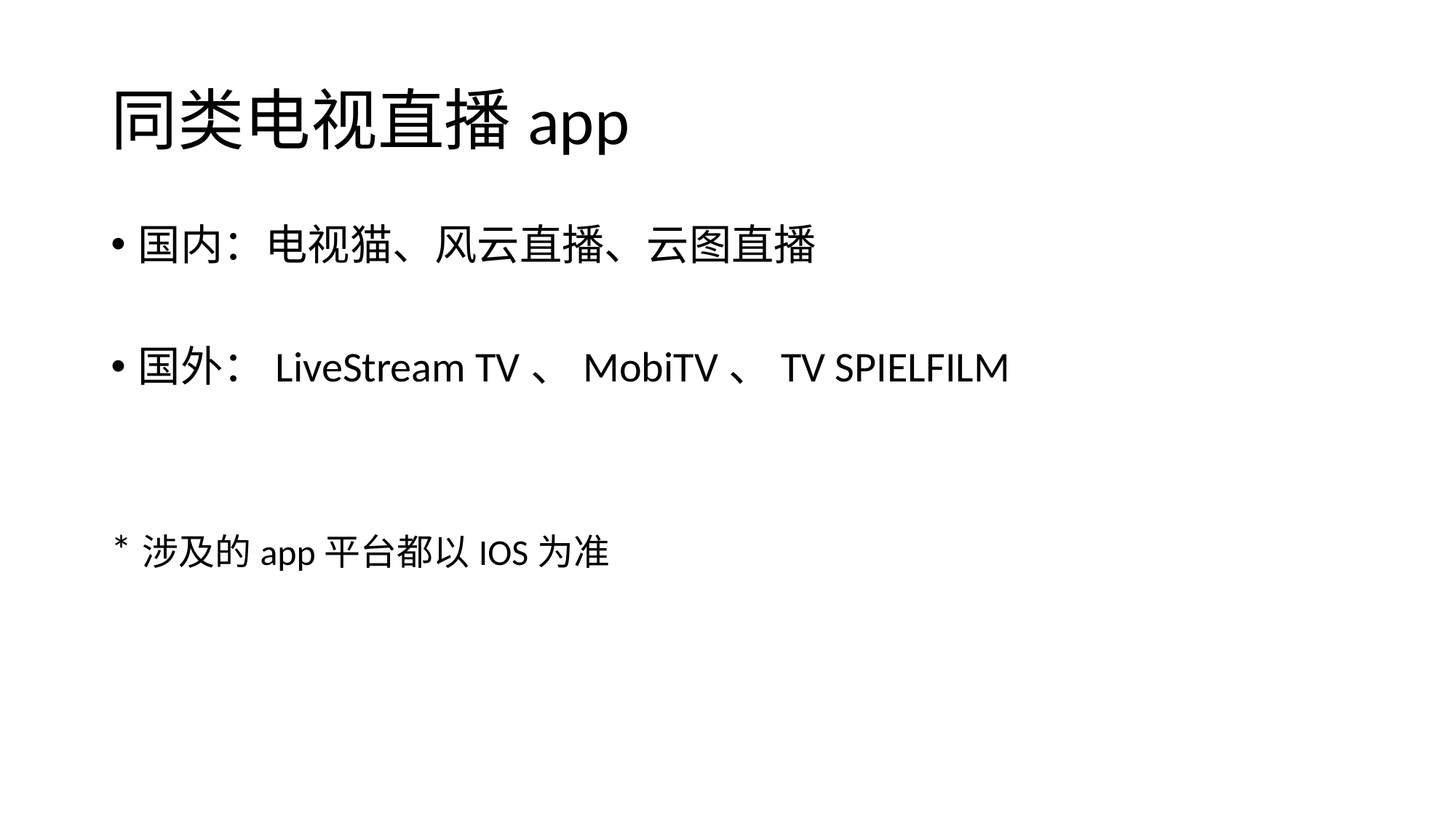

# 同类电视直播app
国内：电视猫、风云直播、云图直播

国外：LiveStream TV、MobiTV、TV SPIELFILM

*涉及的app平台都以IOS为准